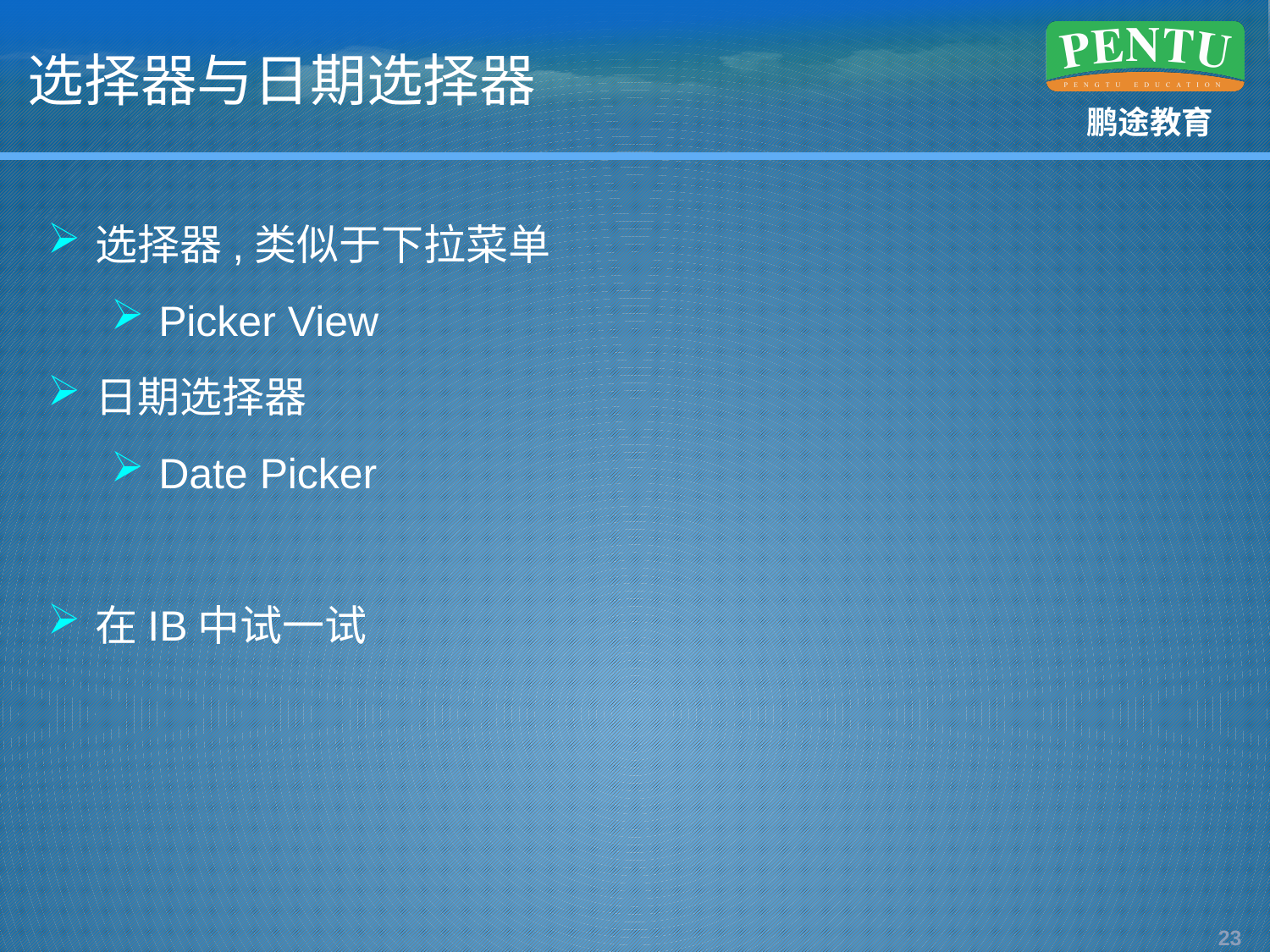

# 选择器与日期选择器
选择器,类似于下拉菜单
Picker View
日期选择器
Date Picker

在IB中试一试
23